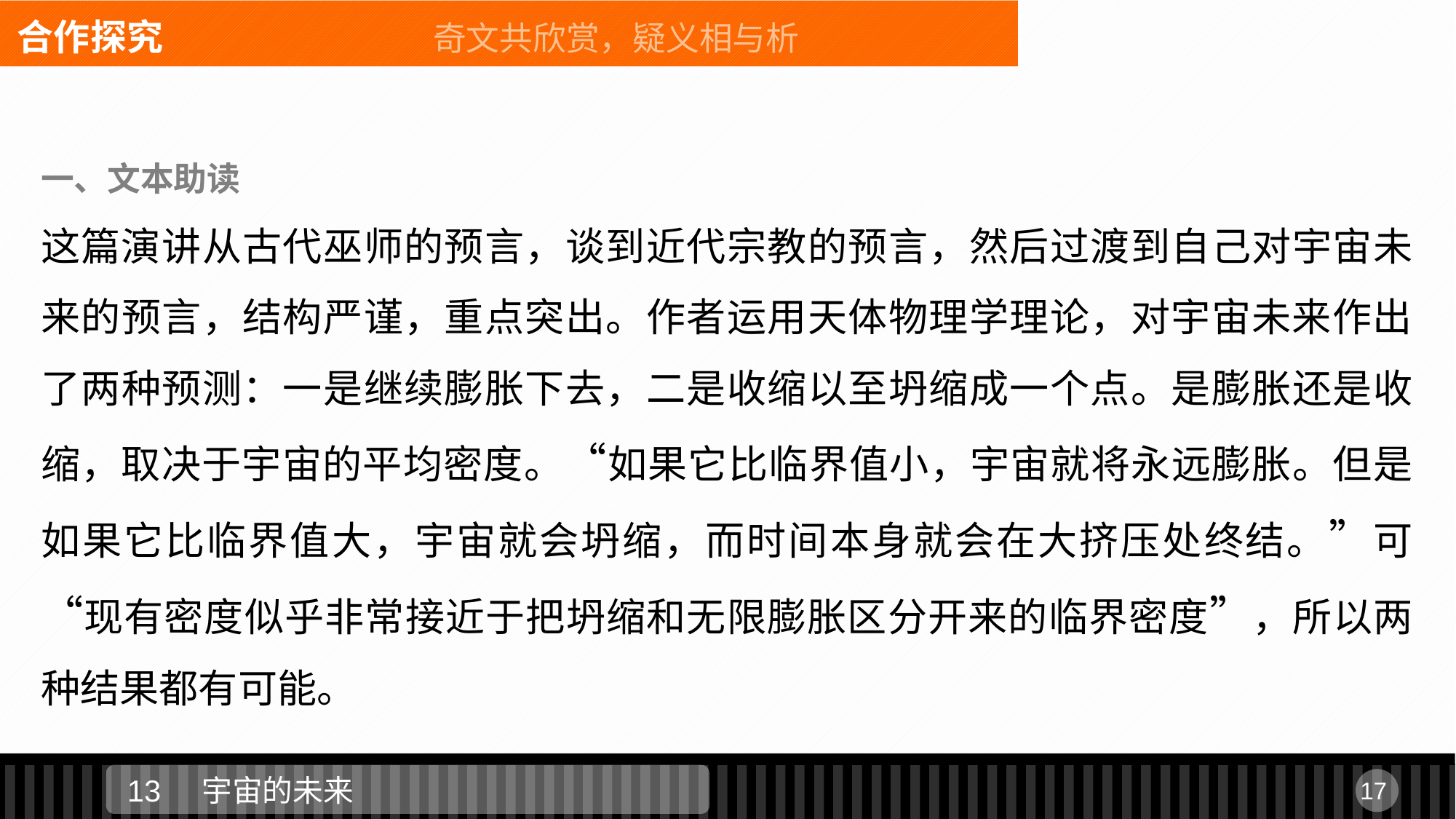

合作探究                                 奇文共欣赏，疑义相与析
一、文本助读
这篇演讲从古代巫师的预言，谈到近代宗教的预言，然后过渡到自己对宇宙未来的预言，结构严谨，重点突出。作者运用天体物理学理论，对宇宙未来作出了两种预测：一是继续膨胀下去，二是收缩以至坍缩成一个点。是膨胀还是收缩，取决于宇宙的平均密度。“如果它比临界值小，宇宙就将永远膨胀。但是如果它比临界值大，宇宙就会坍缩，而时间本身就会在大挤压处终结。”可“现有密度似乎非常接近于把坍缩和无限膨胀区分开来的临界密度”，所以两种结果都有可能。